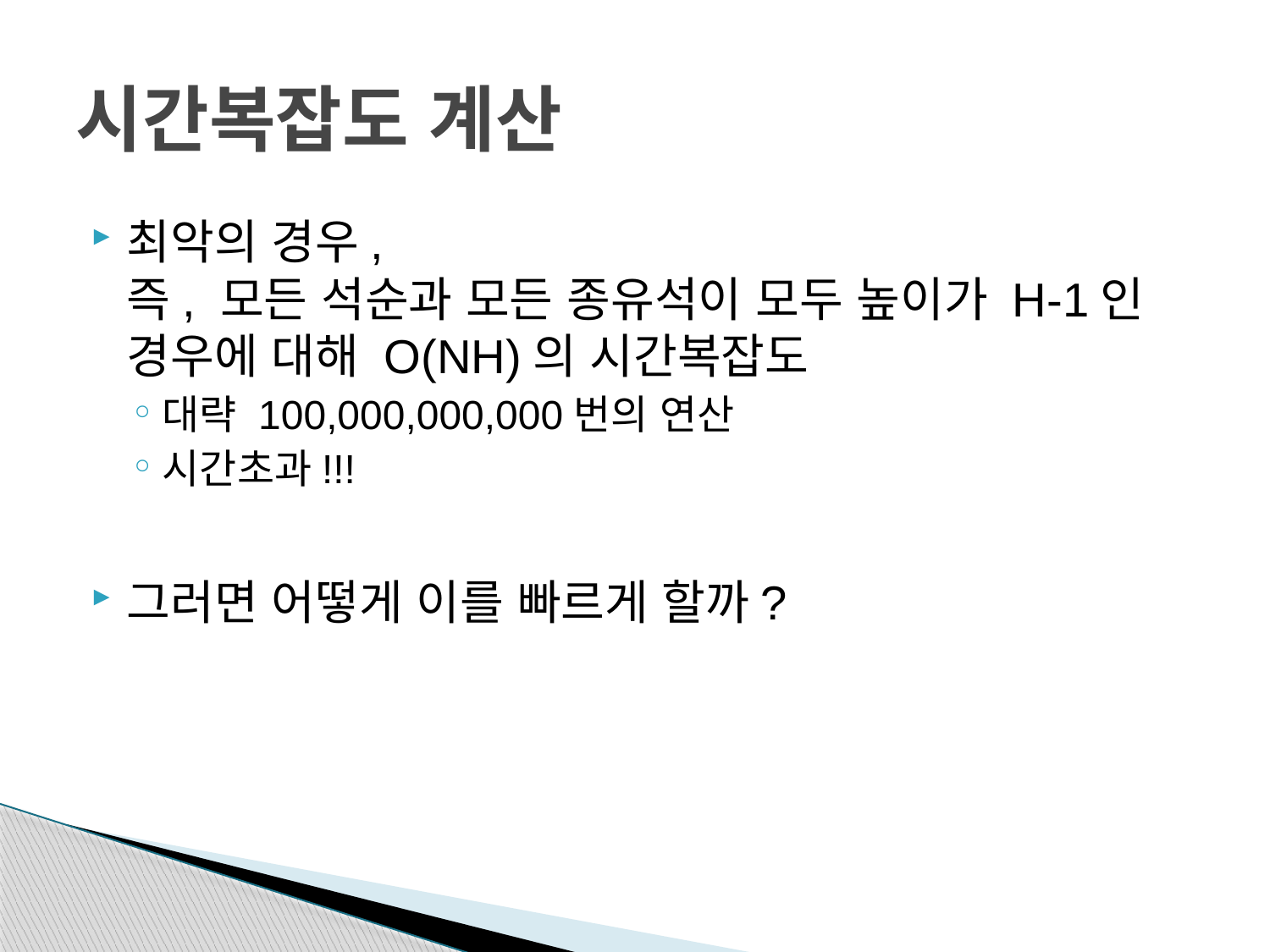

# 시간복잡도 계산
최악의 경우,
즉, 모든 석순과 모든 종유석이 모두 높이가 H-1인 경우에 대해 O(NH)의 시간복잡도
대략 100,000,000,000번의 연산
시간초과!!!

그러면 어떻게 이를 빠르게 할까?